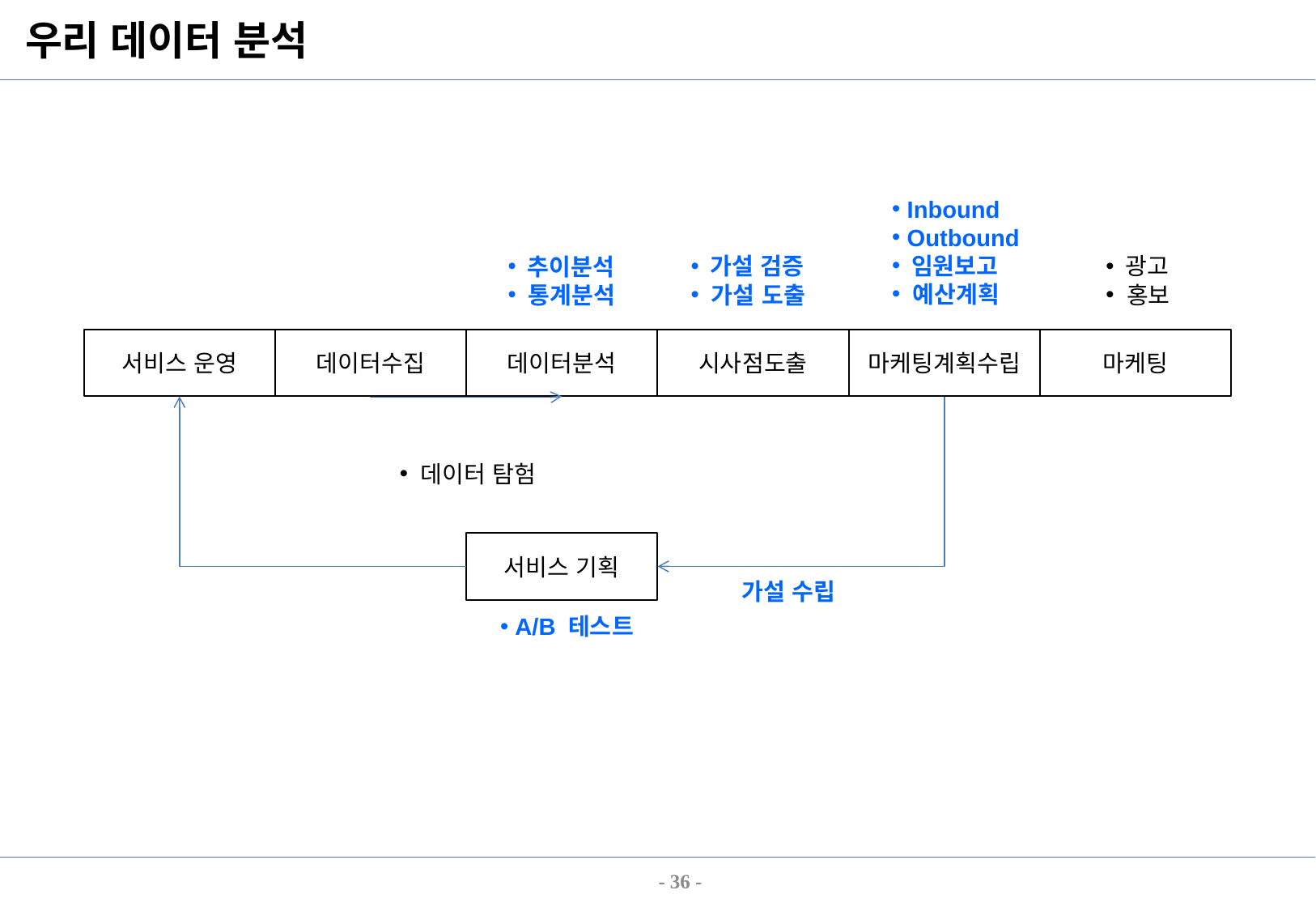

# 우리 데이터 분석
 Inbound
 Outbound
 임원보고
 예산계획
 가설 검증
 가설 도출
 광고
 홍보
 추이분석
 통계분석
서비스 운영
데이터수집
데이터분석
시사점도출
마케팅계획수립
마케팅
 데이터 탐험
서비스 기획
 가설 수립
 A/B 테스트
- 36 -